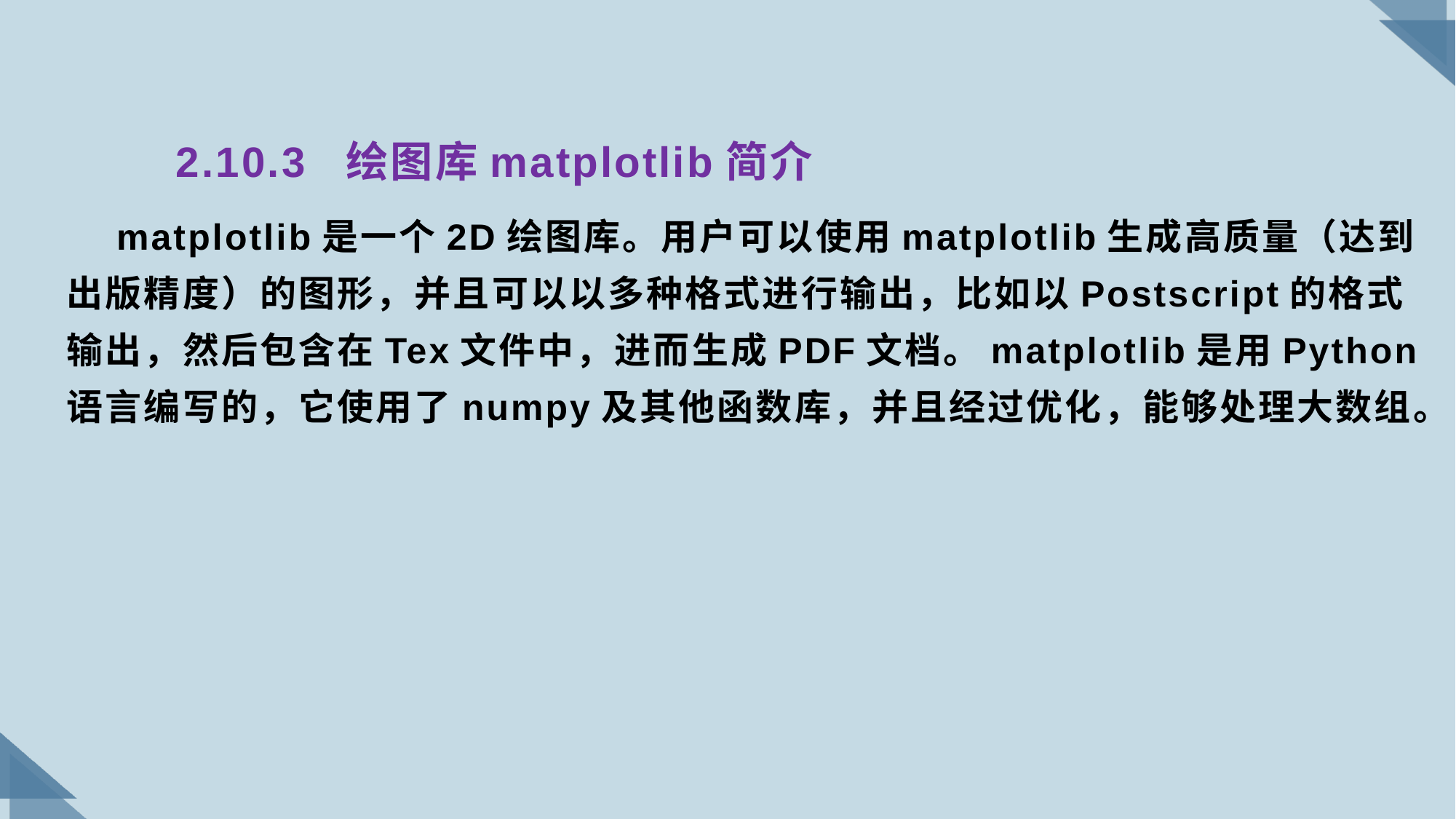

2.10.3  绘图库matplotlib简介
    matplotlib是一个2D绘图库。用户可以使用matplotlib生成高质量（达到出版精度）的图形，并且可以以多种格式进行输出，比如以Postscript的格式输出，然后包含在Tex文件中，进而生成PDF文档。matplotlib是用Python语言编写的，它使用了numpy及其他函数库，并且经过优化，能够处理大数组。